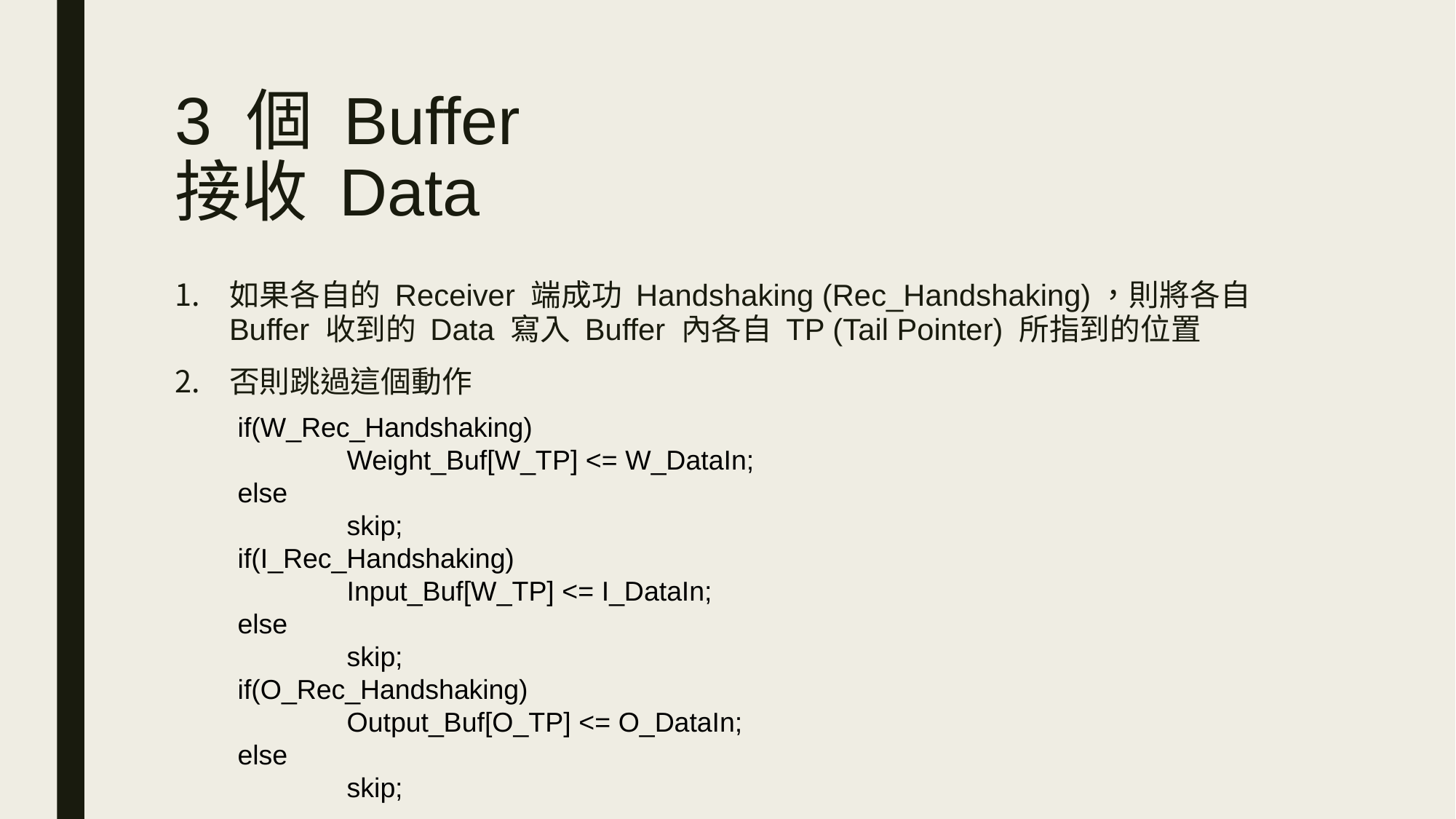

# 3 個 Buffer 接收 Data
如果各自的 Receiver 端成功 Handshaking (Rec_Handshaking)，則將各自 Buffer 收到的 Data 寫入 Buffer 內各自 TP (Tail Pointer) 所指到的位置
否則跳過這個動作
if(W_Rec_Handshaking)
	Weight_Buf[W_TP] <= W_DataIn;
else
	skip;
if(I_Rec_Handshaking)
	Input_Buf[W_TP] <= I_DataIn;
else
	skip;
if(O_Rec_Handshaking)
	Output_Buf[O_TP] <= O_DataIn;
else
	skip;